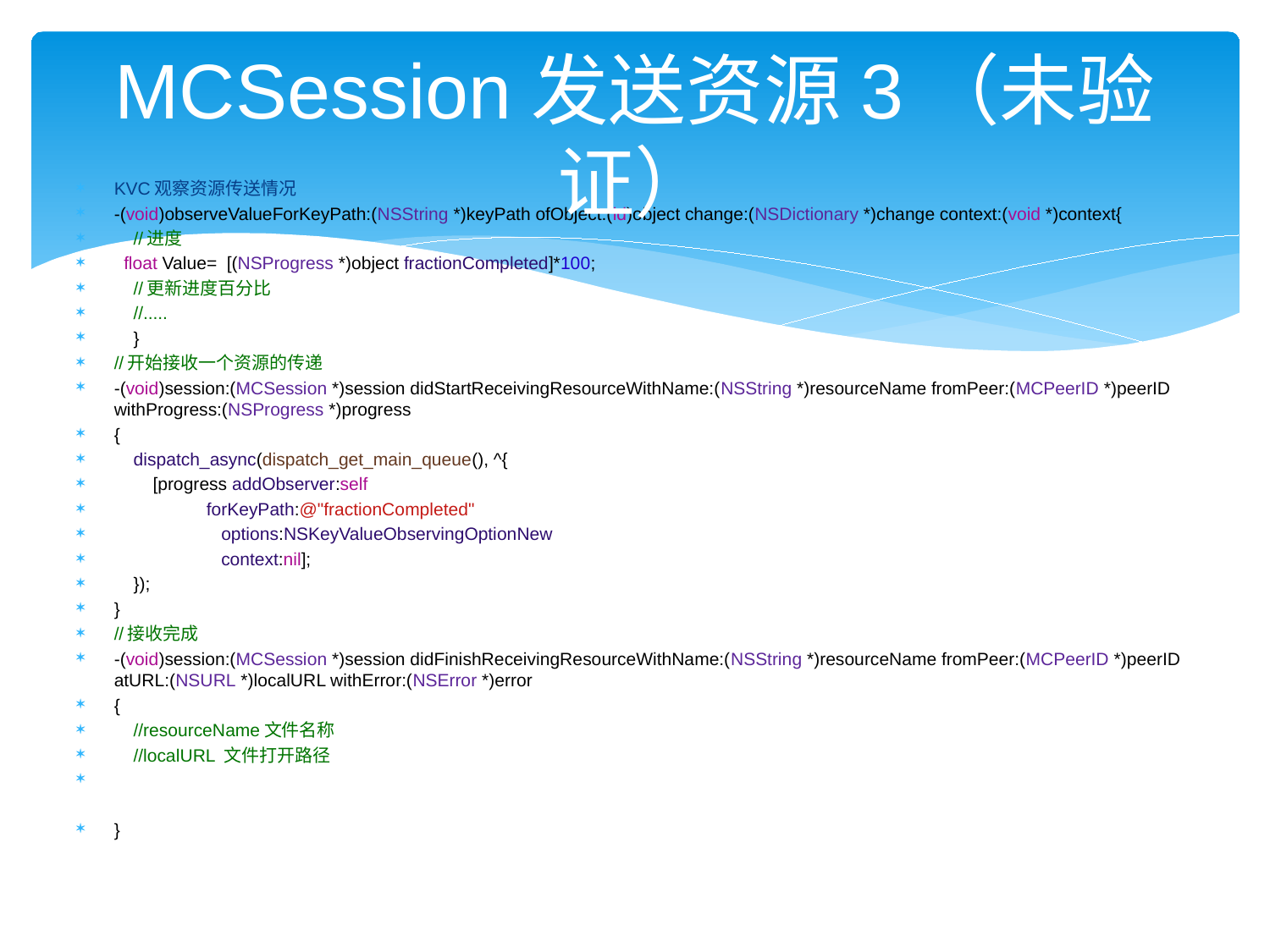

# MCSession发送资源3（未验证）
KVC观察资源传送情况
-(void)observeValueForKeyPath:(NSString *)keyPath ofObject:(id)object change:(NSDictionary *)change context:(void *)context{
    //进度
  float Value=  [(NSProgress *)object fractionCompleted]*100;
    //更新进度百分比
    //.....
    }
//开始接收一个资源的传递
-(void)session:(MCSession *)session didStartReceivingResourceWithName:(NSString *)resourceName fromPeer:(MCPeerID *)peerID withProgress:(NSProgress *)progress
{
    dispatch_async(dispatch_get_main_queue(), ^{
        [progress addObserver:self
                   forKeyPath:@"fractionCompleted"
                      options:NSKeyValueObservingOptionNew
                      context:nil];
    });
}
//接收完成
-(void)session:(MCSession *)session didFinishReceivingResourceWithName:(NSString *)resourceName fromPeer:(MCPeerID *)peerID atURL:(NSURL *)localURL withError:(NSError *)error
{
    //resourceName文件名称
    //localURL 文件打开路径

}